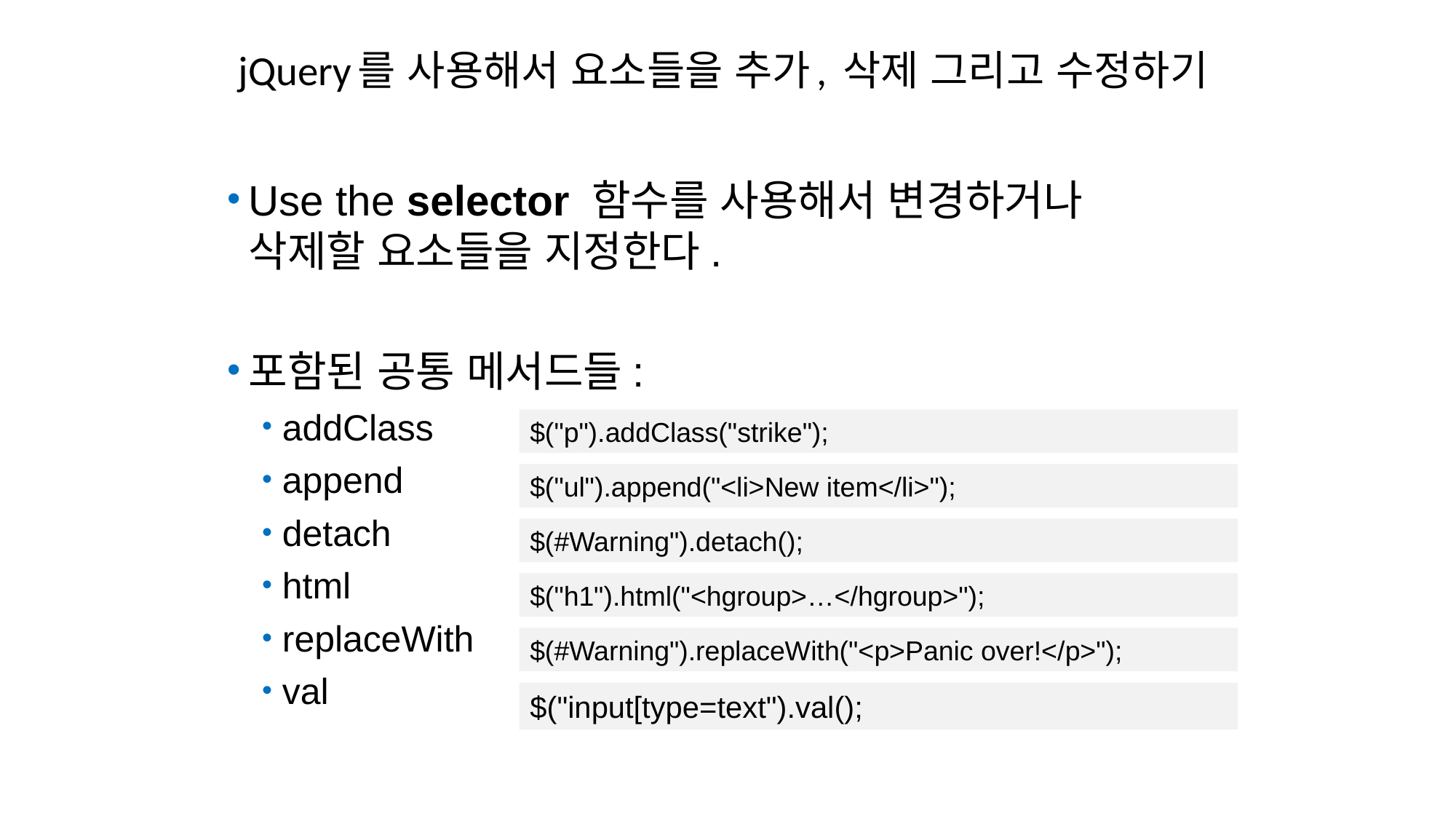

# jQuery를 사용해서 요소들을 추가, 삭제 그리고 수정하기
Use the selector 함수를 사용해서 변경하거나 삭제할 요소들을 지정한다.

포함된 공통 메서드들:
addClass
append
detach
html
replaceWith
val
$("p").addClass("strike");
$("ul").append("<li>New item</li>");
$(#Warning").detach();
$("h1").html("<hgroup>…</hgroup>");
$(#Warning").replaceWith("<p>Panic over!</p>");
$("input[type=text").val();